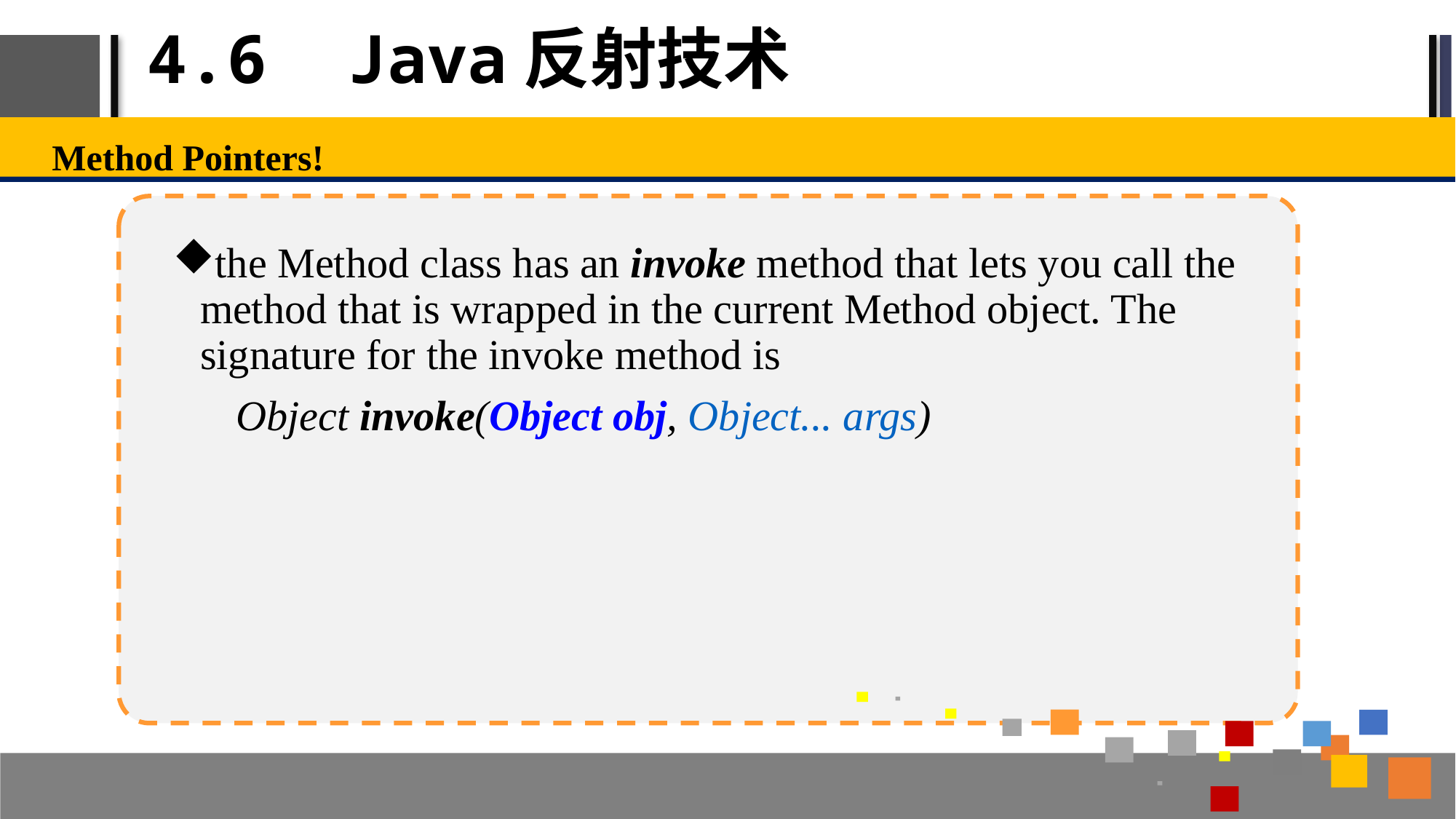

# 4.6  Java反射技术

Method Pointers!

the Method class has an invoke method that lets you call the method that is wrapped in the current Method object. The signature for the invoke method is
      Object invoke(Object obj, Object... args)